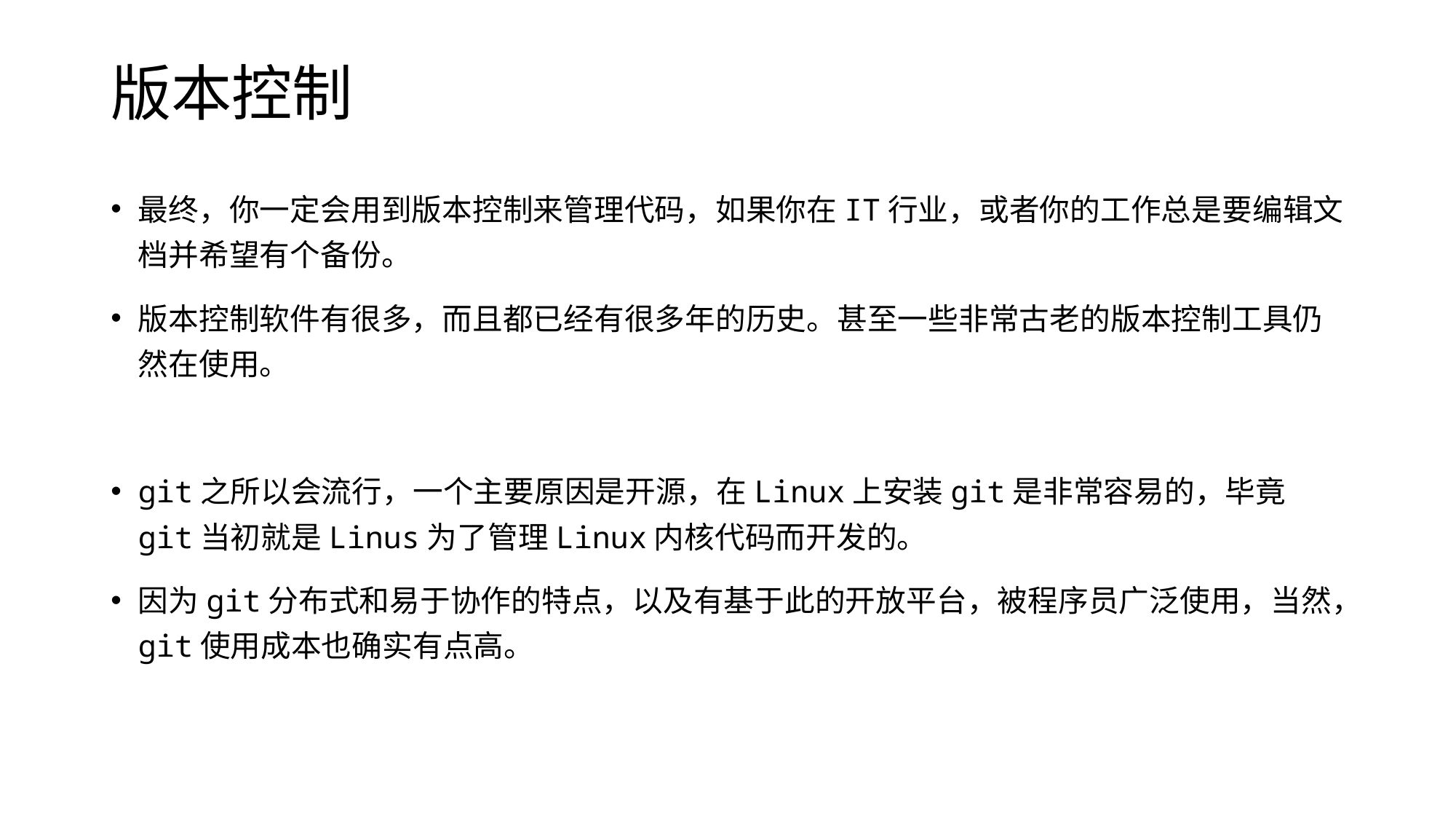

# 版本控制
最终，你一定会用到版本控制来管理代码，如果你在IT行业，或者你的工作总是要编辑文档并希望有个备份。
版本控制软件有很多，而且都已经有很多年的历史。甚至一些非常古老的版本控制工具仍然在使用。

git之所以会流行，一个主要原因是开源，在Linux上安装git是非常容易的，毕竟git当初就是Linus为了管理Linux内核代码而开发的。
因为git分布式和易于协作的特点，以及有基于此的开放平台，被程序员广泛使用，当然，git使用成本也确实有点高。